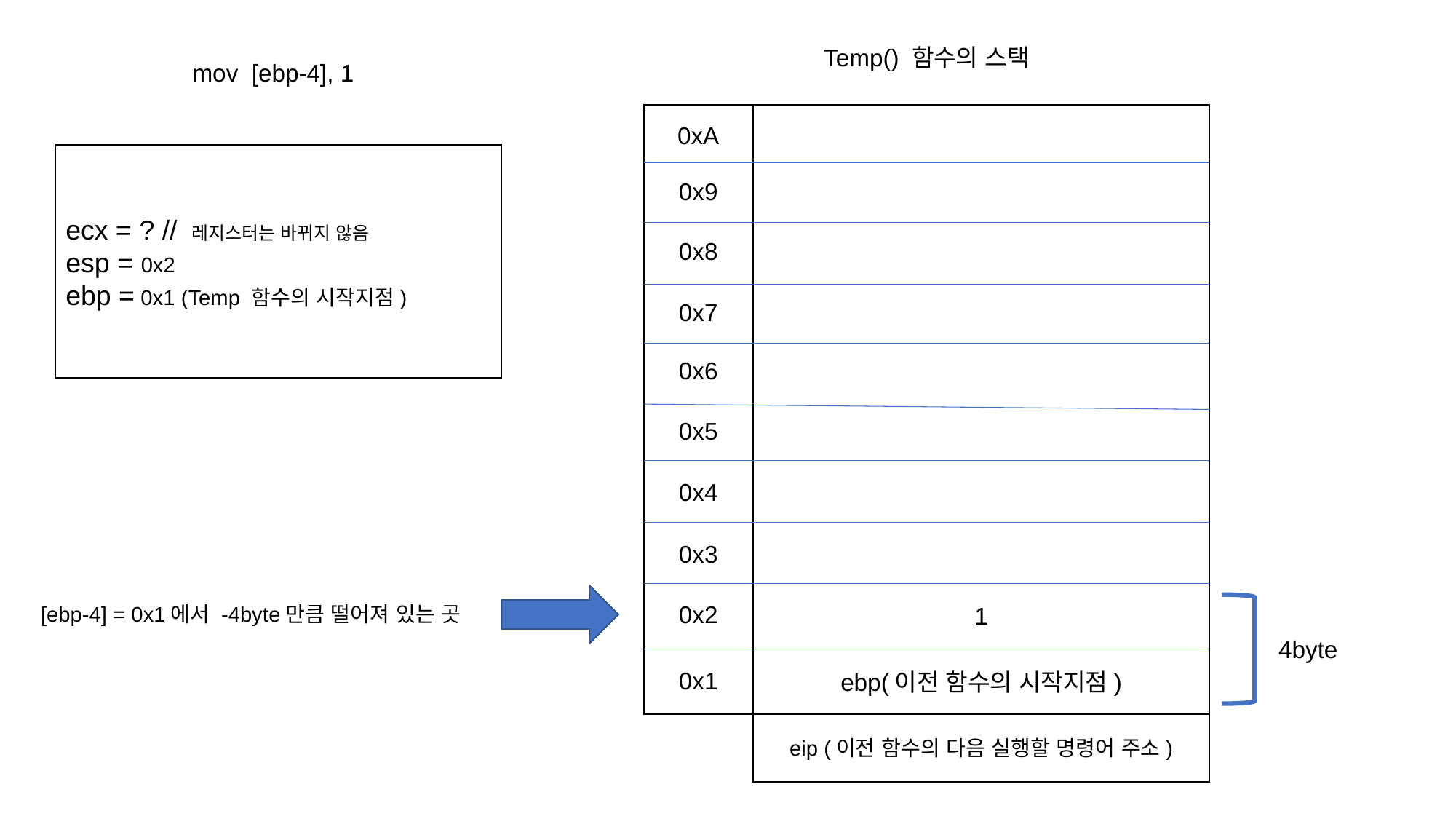

Temp() 함수의 스택
mov  [ebp-4], 1

0xA
ecx = ? // 레지스터는 바뀌지 않음
esp = 0x2
ebp = 0x1 (Temp 함수의 시작지점)
0x9
0x8
0x7
0x6
0x5
0x4
0x3

0x2

[ebp-4] = 0x1에서 -4byte만큼 떨어져 있는 곳
1
4byte
0x1
ebp(이전 함수의 시작지점)

eip (이전 함수의 다음 실행할 명령어 주소)